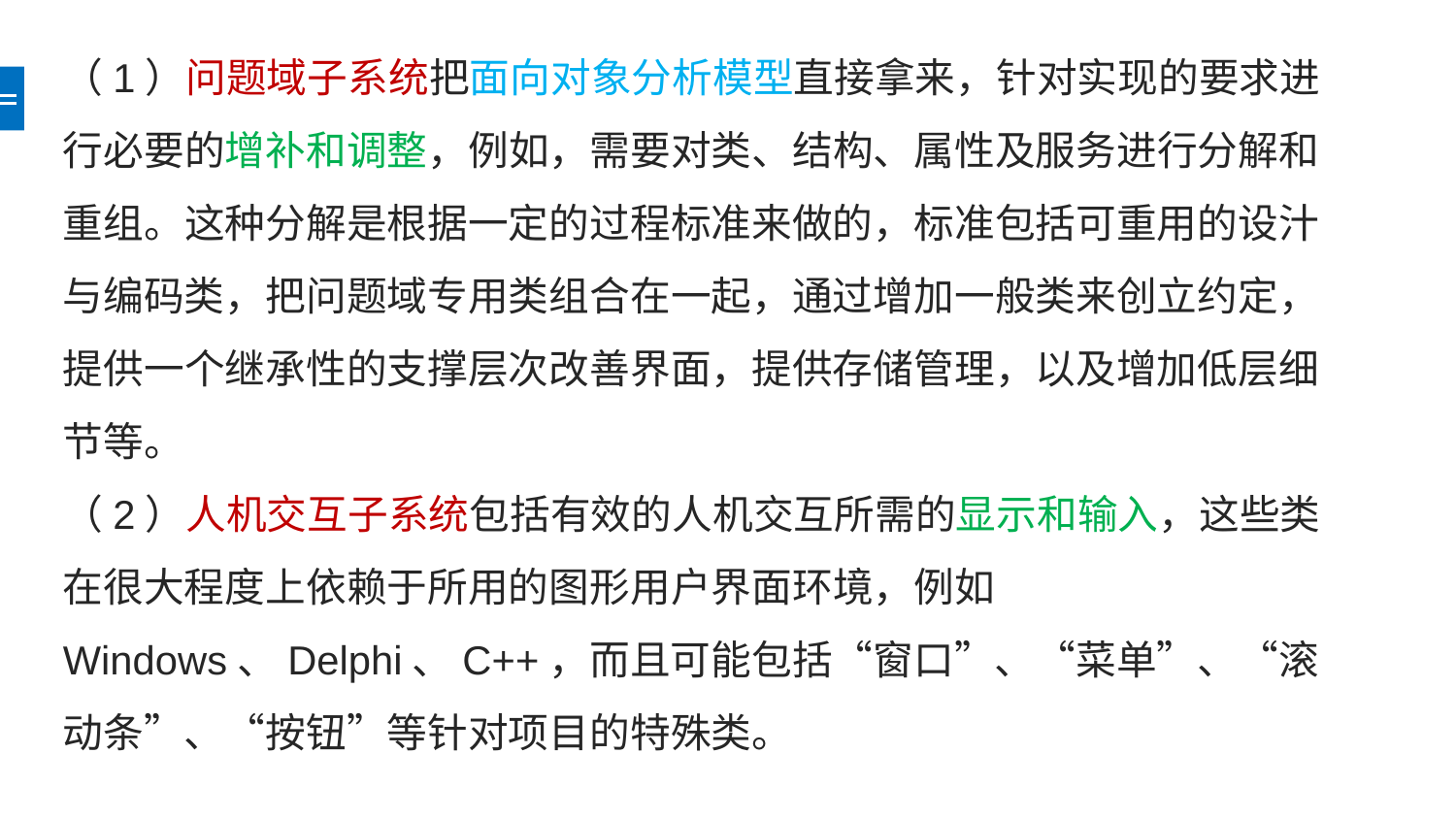

（1）问题域子系统把面向对象分析模型直接拿来，针对实现的要求进行必要的增补和调整，例如，需要对类、结构、属性及服务进行分解和重组。这种分解是根据一定的过程标准来做的，标准包括可重用的设汁与编码类，把问题域专用类组合在一起，通过增加一般类来创立约定，提供一个继承性的支撑层次改善界面，提供存储管理，以及增加低层细节等。
（2）人机交互子系统包括有效的人机交互所需的显示和输入，这些类在很大程度上依赖于所用的图形用户界面环境，例如Windows、Delphi、C++，而且可能包括“窗口”、“菜单”、“滚动条”、“按钮”等针对项目的特殊类。